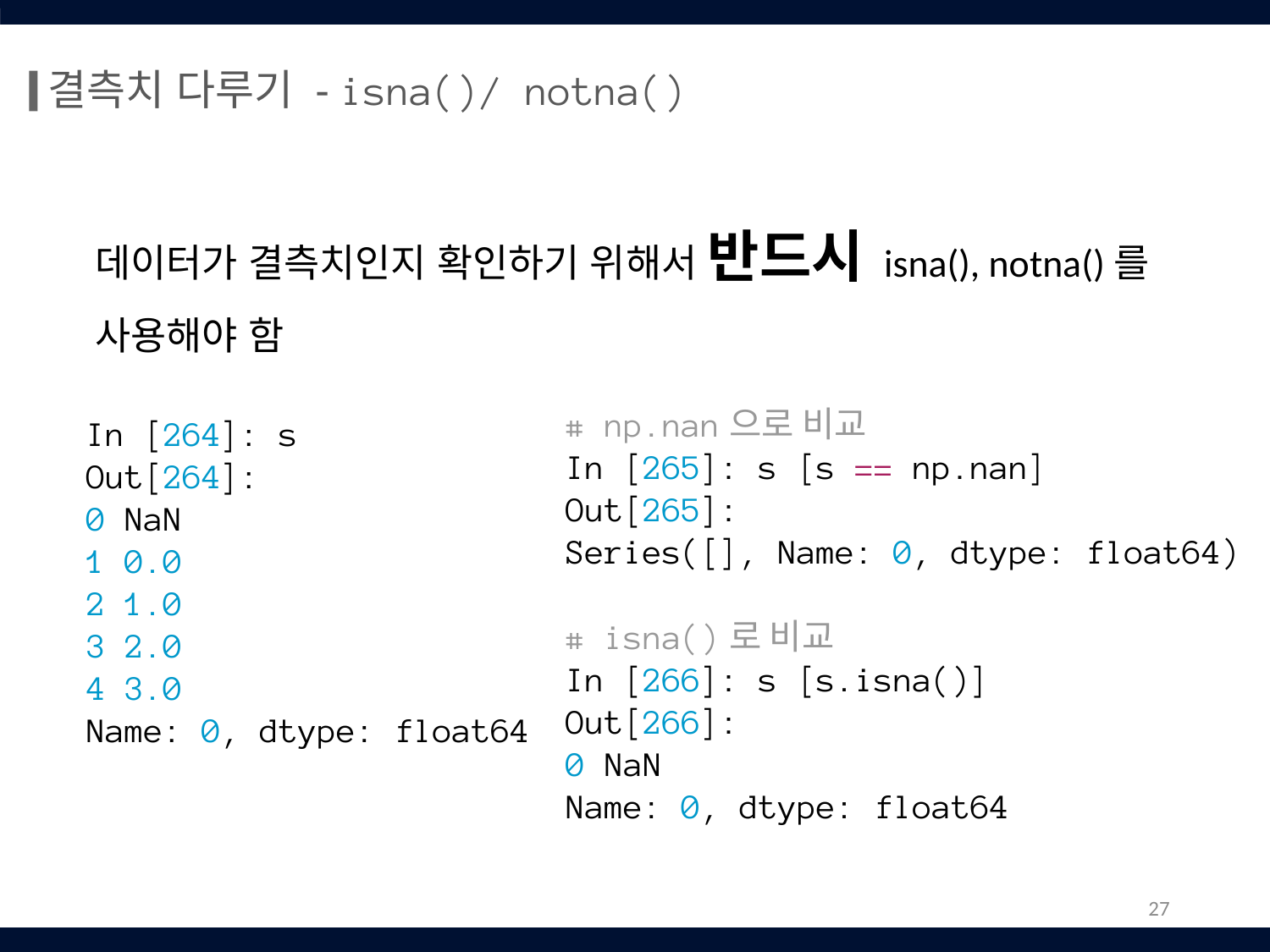

결측치 다루기 - isna()/ notna()
데이터가 결측치인지 확인하기 위해서 반드시 isna(), notna()를 사용해야 함
# np.nan으로 비교
In [265]: s [s == np.nan]
Out[265]:
Series([], Name: 0, dtype: float64)

# isna()로 비교
In [266]: s [s.isna()]
Out[266]:
0 NaN
Name: 0, dtype: float64
In [264]: s
Out[264]:
0 NaN
1 0.0
2 1.0
3 2.0
4 3.0
Name: 0, dtype: float64
27